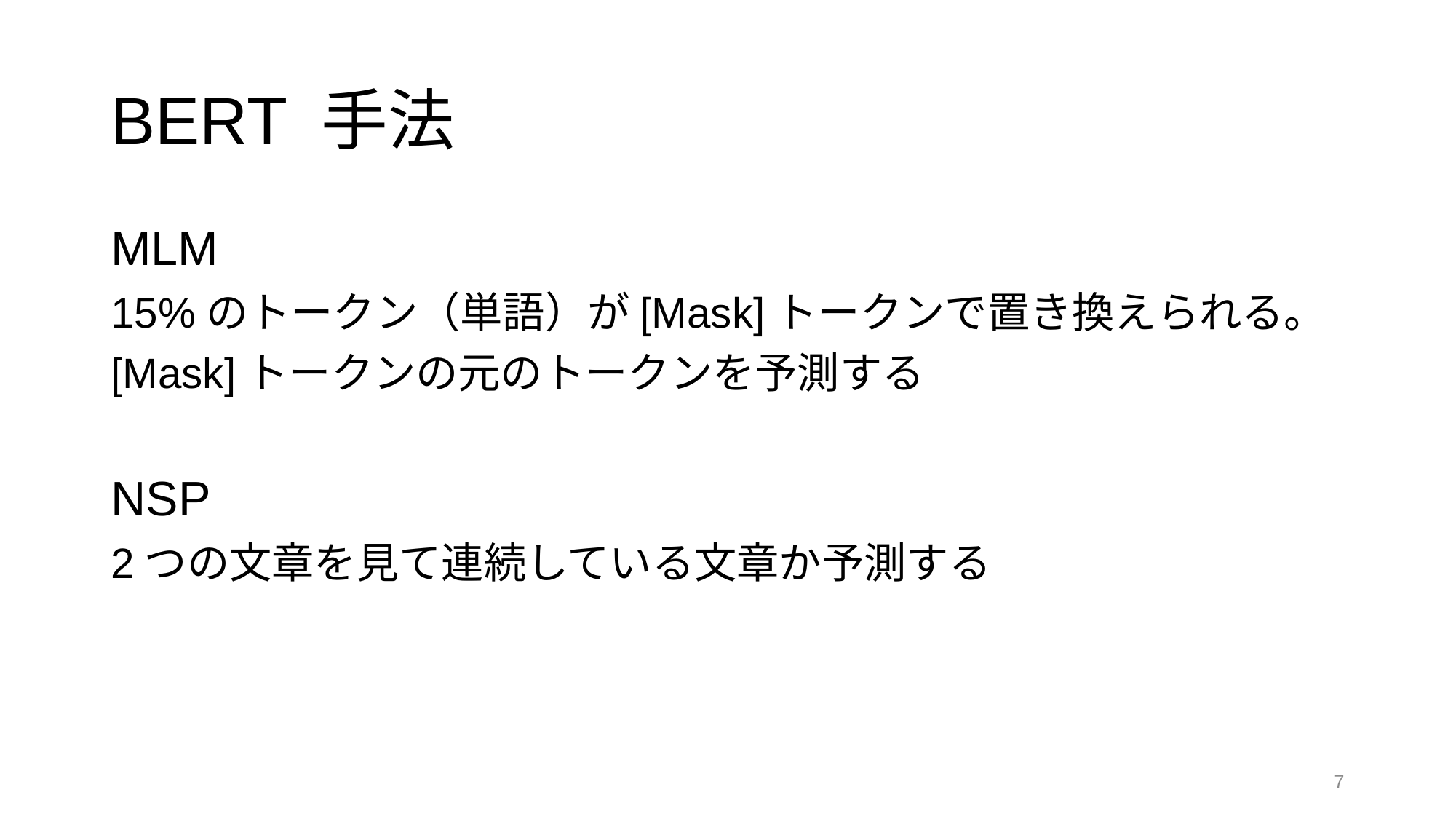

# BERT 手法
MLM
15%のトークン（単語）が[Mask]トークンで置き換えられる。
[Mask]トークンの元のトークンを予測する

NSP
2つの文章を見て連続している文章か予測する
7